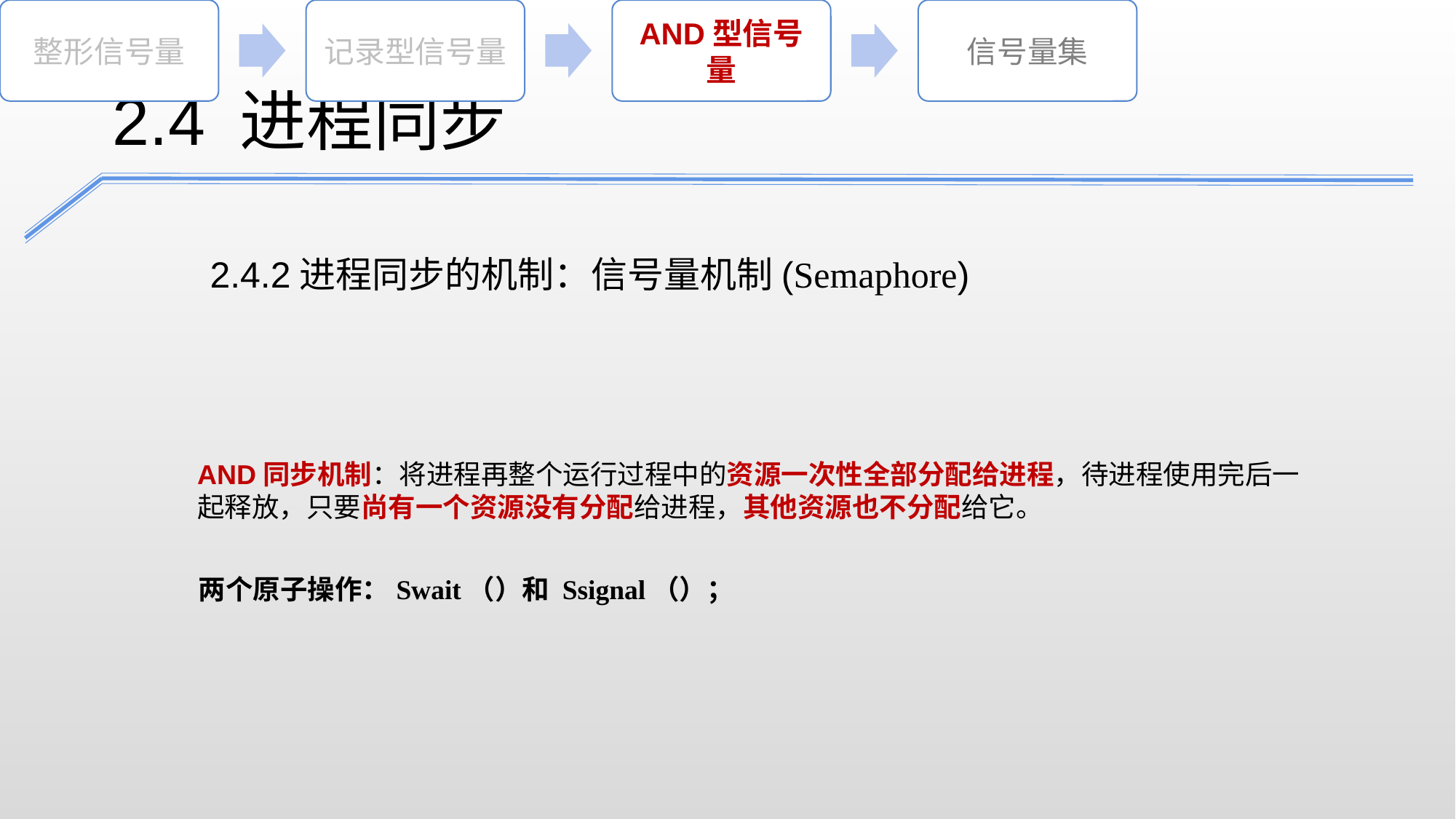

2.4 进程同步
2.4.2进程同步的机制：信号量机制(Semaphore)
整形信号量

记录型信号量

AND型信号量

信号量集
AND同步机制：将进程再整个运行过程中的资源一次性全部分配给进程，待进程使用完后一起释放，只要尚有一个资源没有分配给进程，其他资源也不分配给它。
两个原子操作：Swait（）和 Ssignal（）；